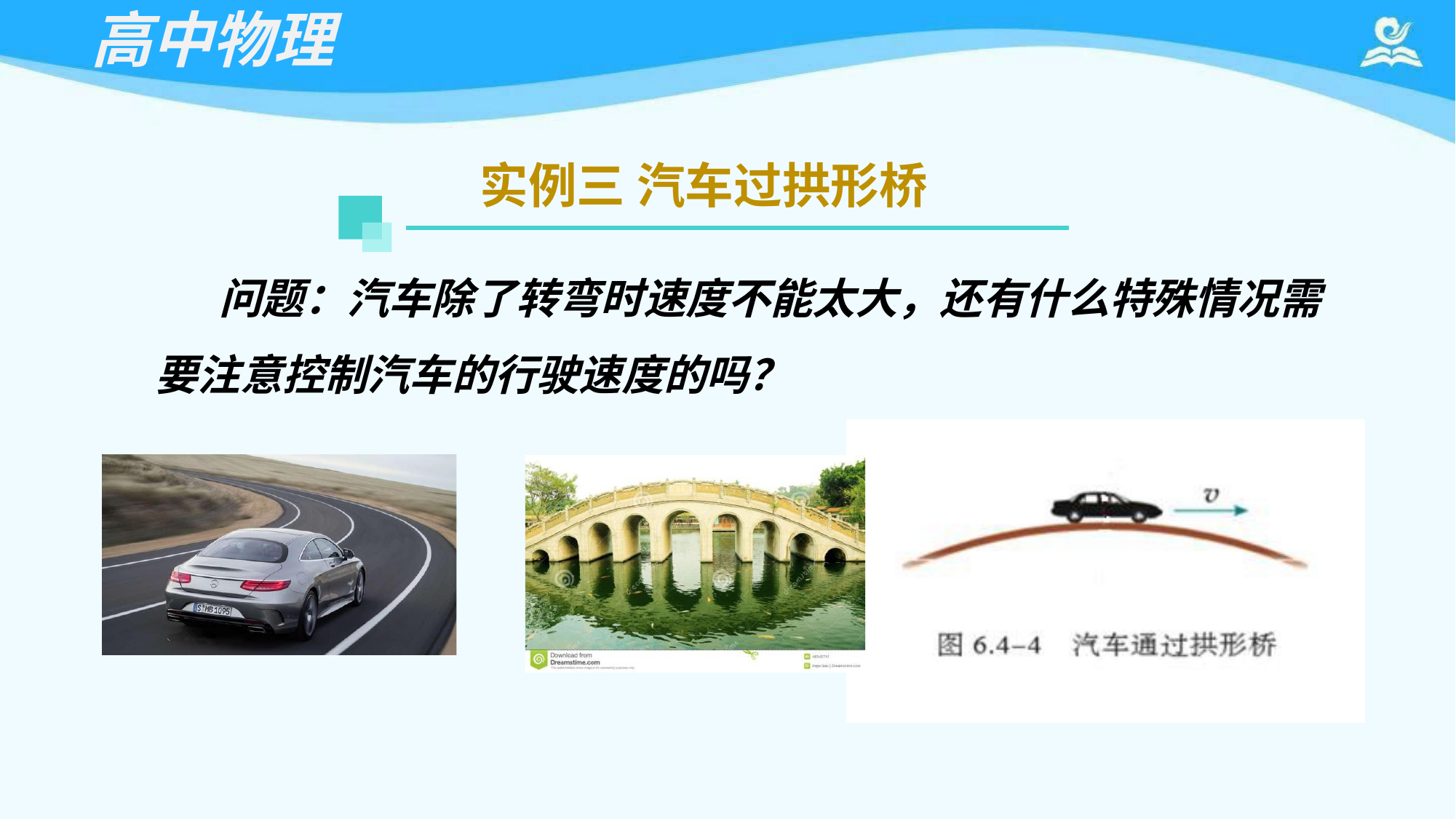

# 高中物理
实例三 汽车过拱形桥
问题：汽车除了转弯时速度不能太大，还有什么特殊情况需 要注意控制汽车的行驶速度的吗？